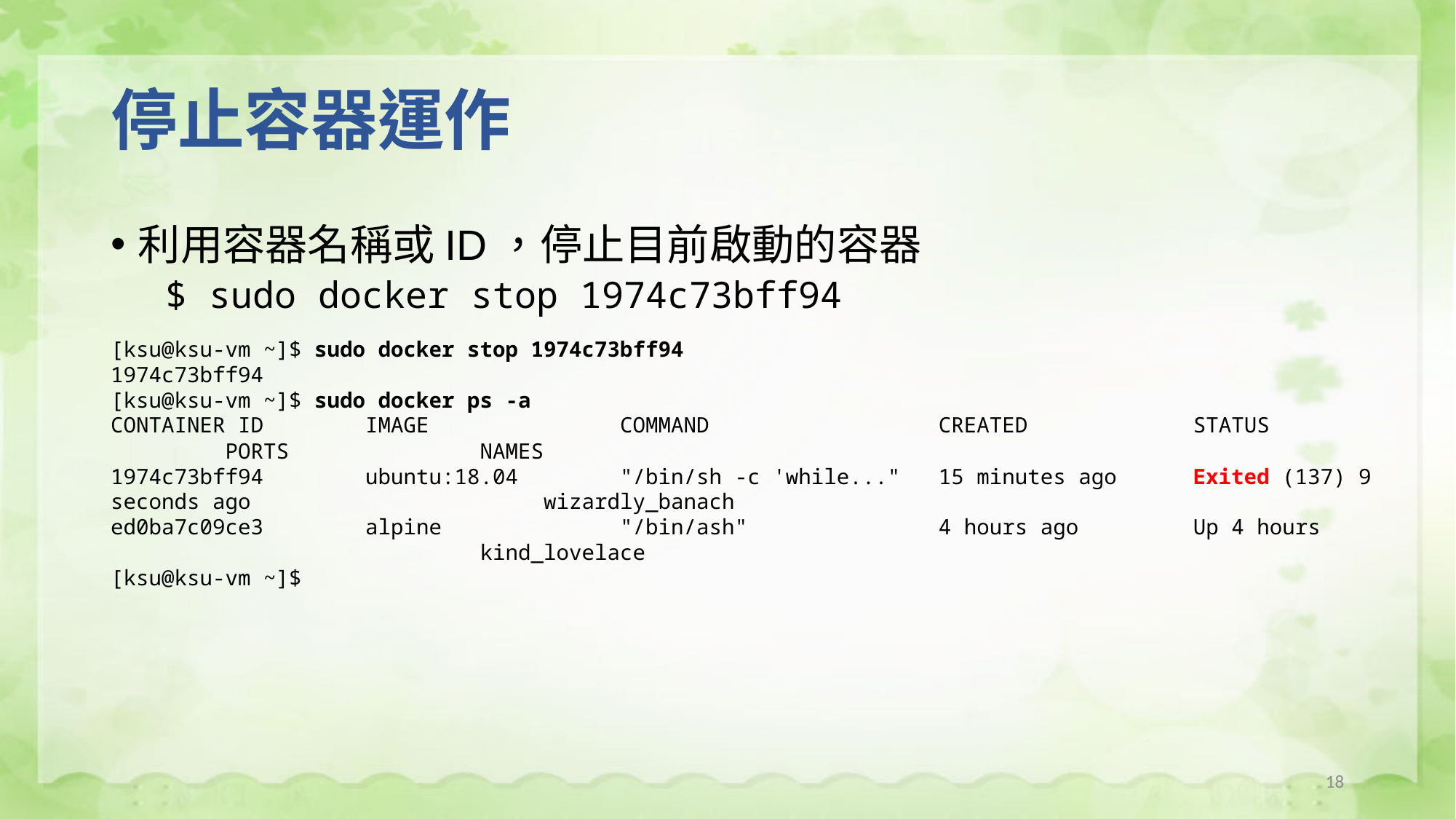

# 停止容器運作
利用容器名稱或ID，停止目前啟動的容器
$ sudo docker stop 1974c73bff94
[ksu@ksu-vm ~]$ sudo docker stop 1974c73bff94
1974c73bff94
[ksu@ksu-vm ~]$ sudo docker ps -a
CONTAINER ID        IMAGE               COMMAND                  CREATED             STATUS                       PORTS               NAMES
1974c73bff94        ubuntu:18.04        "/bin/sh -c 'while..."   15 minutes ago      Exited (137) 9 seconds ago                       wizardly_banach
ed0ba7c09ce3        alpine              "/bin/ash"               4 hours ago         Up 4 hours                                       kind_lovelace
[ksu@ksu-vm ~]$
18